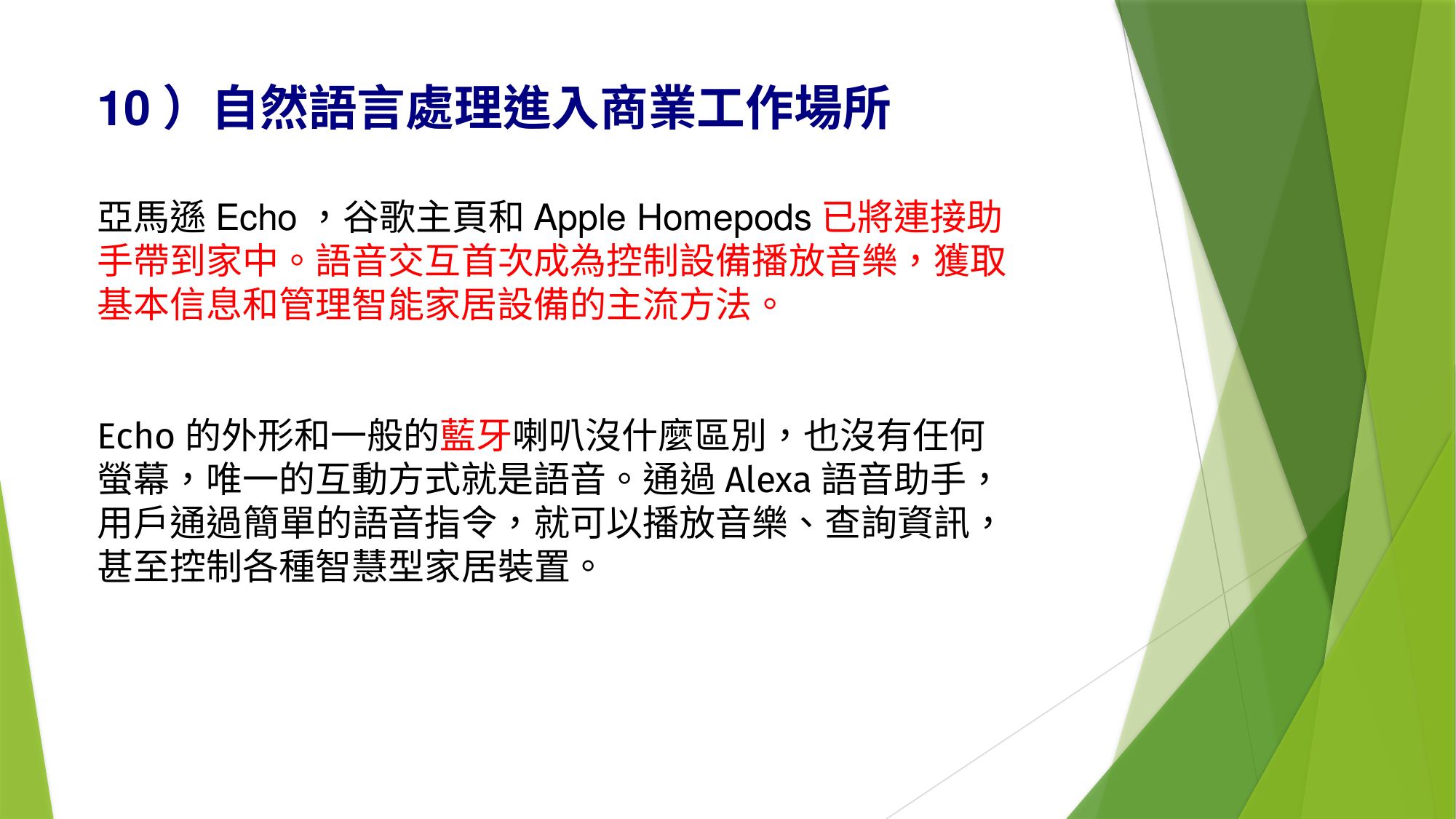

10）自然語言處理進入商業工作場所

亞馬遜Echo，谷歌主頁和Apple Homepods已將連接助手帶到家中。語音交互首次成為控制設備播放音樂，獲取基本信息和管理智能家居設備的主流方法。

Echo的外形和一般的藍牙喇叭沒什麼區別，也沒有任何螢幕，唯一的互動方式就是語音。通過Alexa語音助手，用戶通過簡單的語音指令，就可以播放音樂、查詢資訊，甚至控制各種智慧型家居裝置。